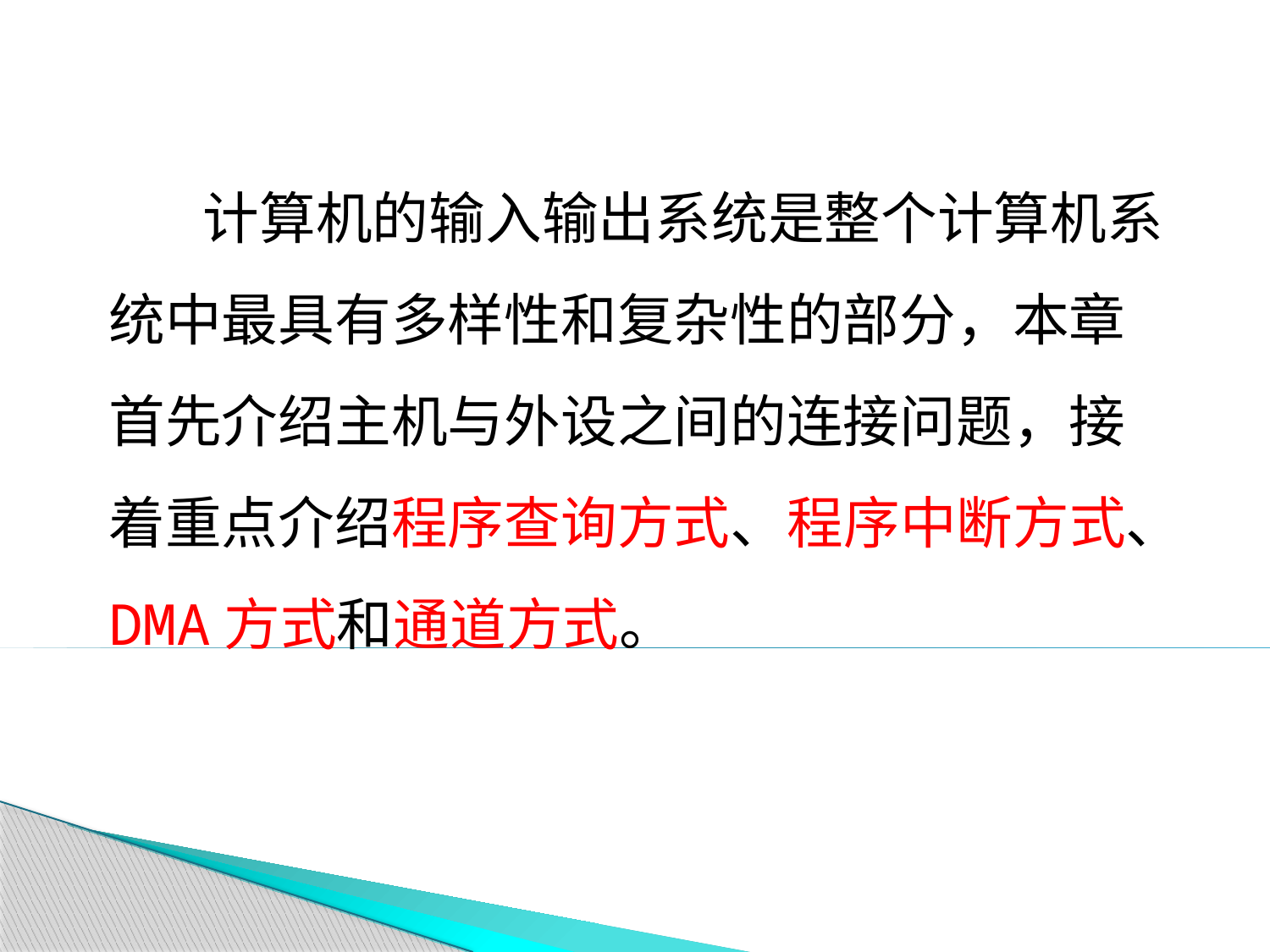

计算机的输入输出系统是整个计算机系统中最具有多样性和复杂性的部分，本章首先介绍主机与外设之间的连接问题，接着重点介绍程序查询方式、程序中断方式、DMA方式和通道方式。